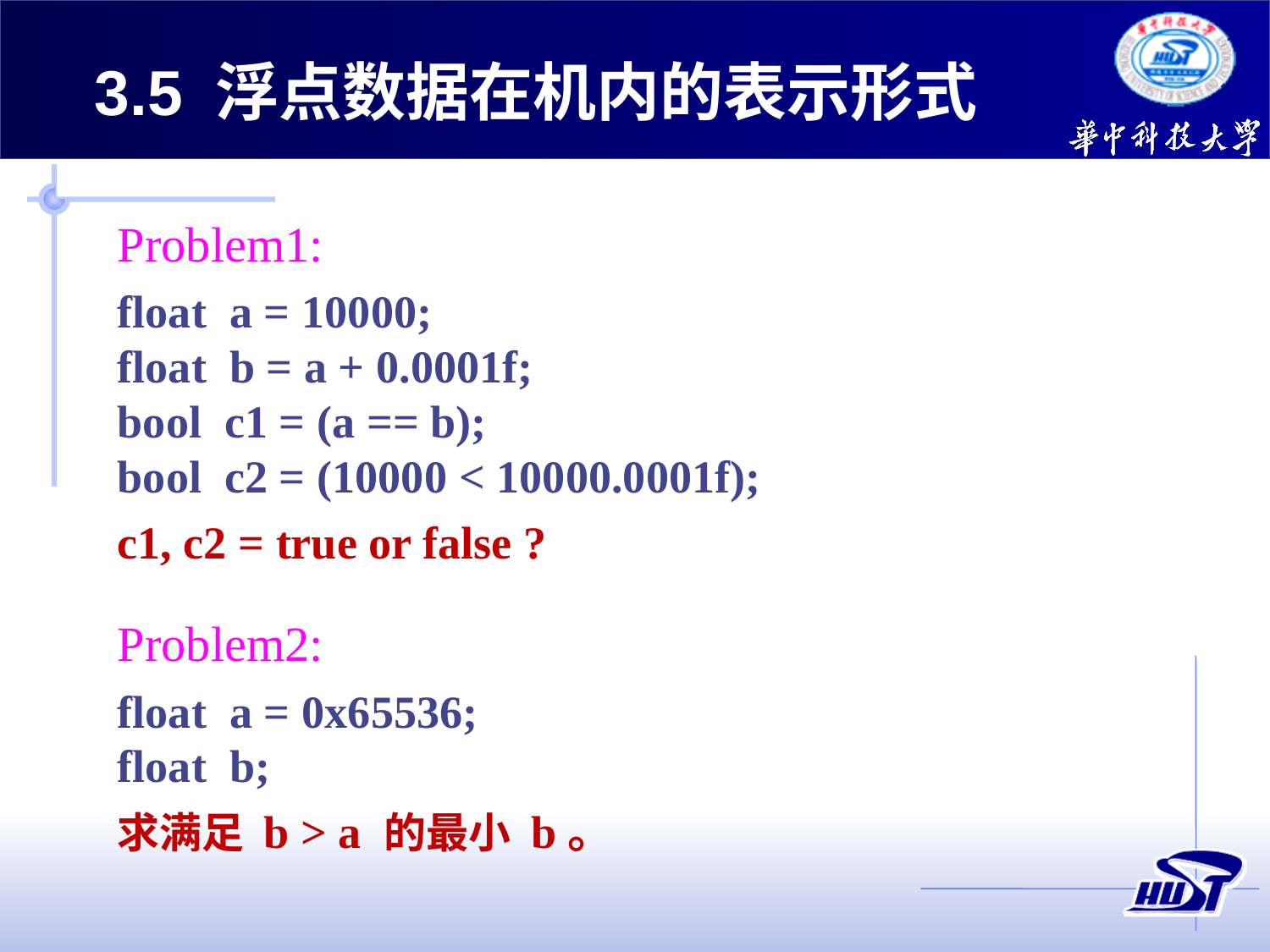

3.5 浮点数据在机内的表示形式
Problem1:
float  a = 10000;
float  b = a + 0.0001f;
bool  c1 = (a == b);
bool  c2 = (10000 < 10000.0001f);
c1, c2 = true or false ?
Problem2:
float  a = 0x65536;
float  b;
求满足 b > a 的最小 b。